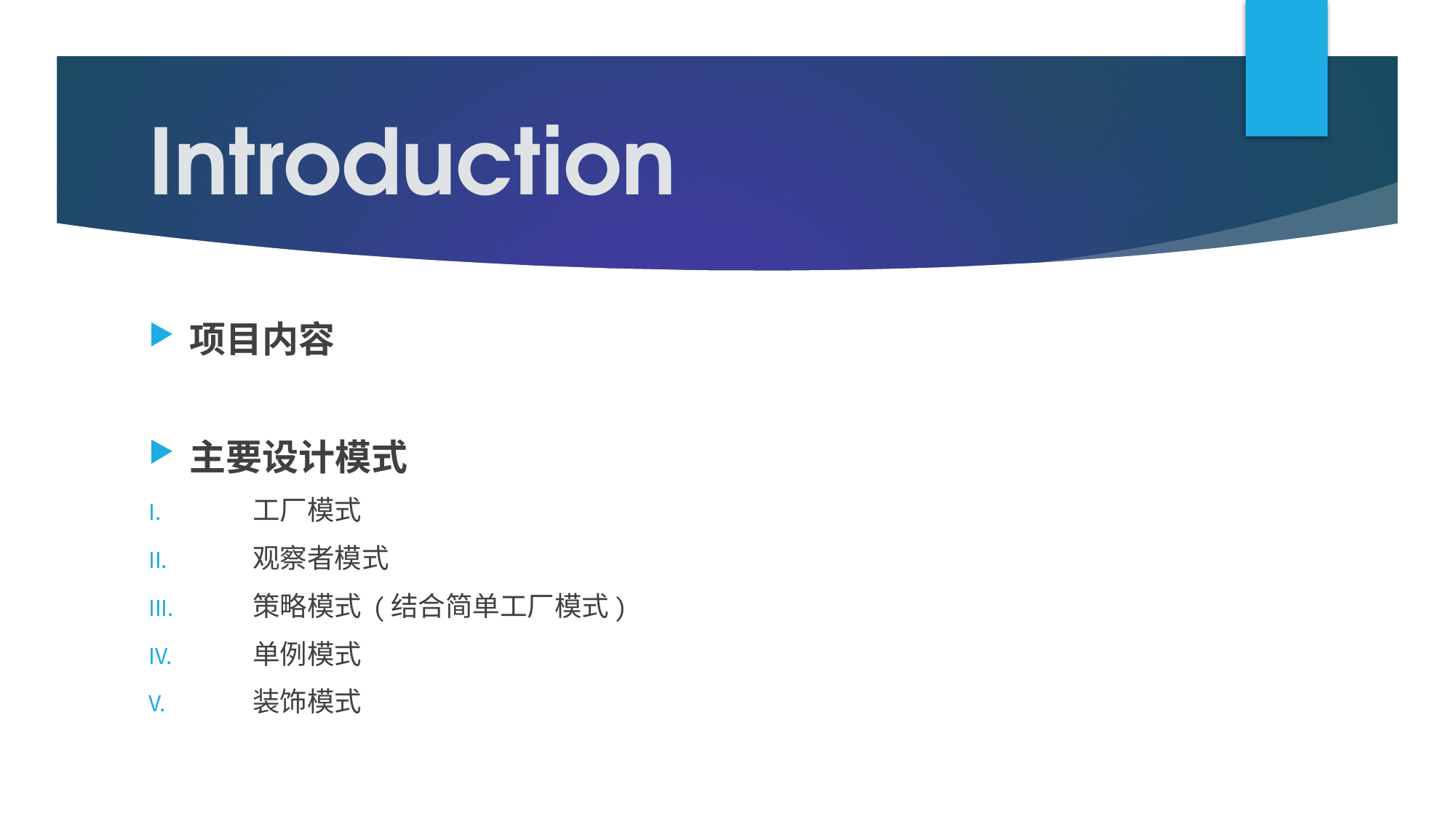

# Introduction
项目内容

主要设计模式
        工厂模式
        观察者模式
        策略模式 (结合简单工厂模式)
        单例模式
        装饰模式